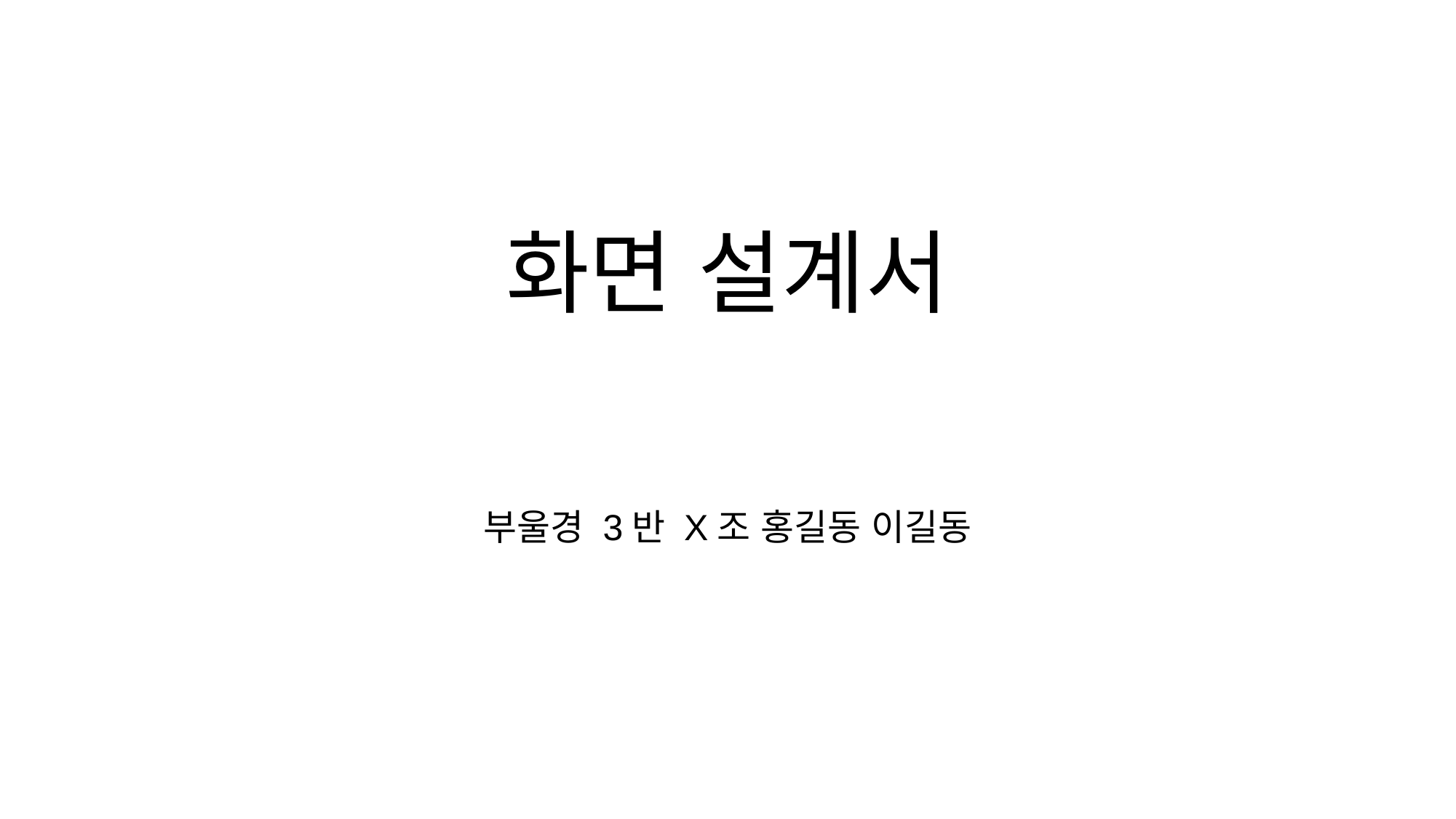

# 화면 설계서
부울경 3반 X조 홍길동 이길동